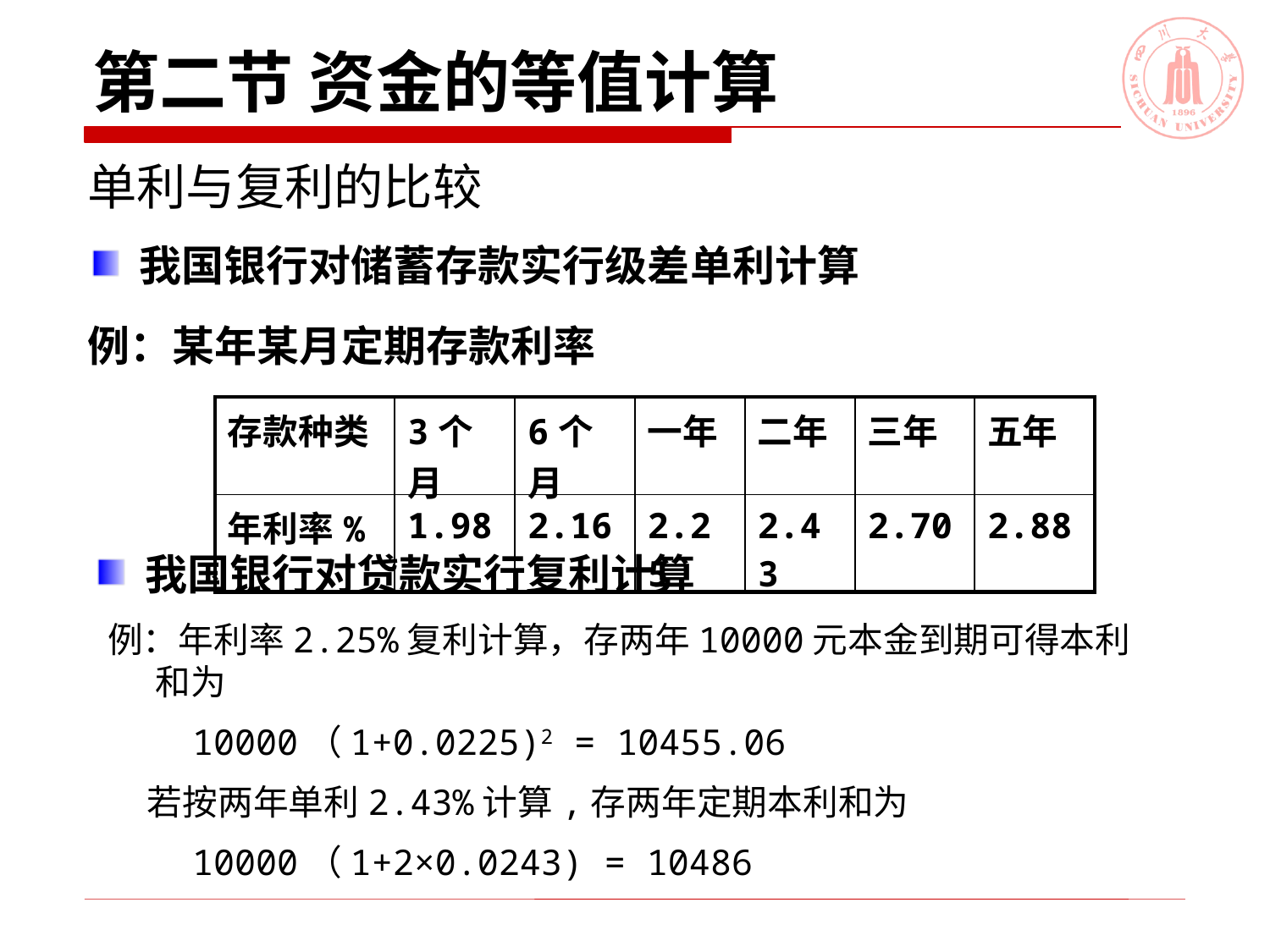

# 第二节 资金的等值计算
单利与复利的比较
我国银行对储蓄存款实行级差单利计算
例：某年某月定期存款利率
| 存款种类 | 3个月 | 6个月 | 一年 | 二年 | 三年 | 五年 |
| --- | --- | --- | --- | --- | --- | --- |
| 年利率% | 1.98 | 2.16 | 2.25 | 2.43 | 2.70 | 2.88 |
我国银行对贷款实行复利计算
例：年利率2.25%复利计算，存两年10000元本金到期可得本利和为
    10000（1+0.0225)2 = 10455.06
    若按两年单利2.43%计算,存两年定期本利和为
    10000（1+2×0.0243) = 10486